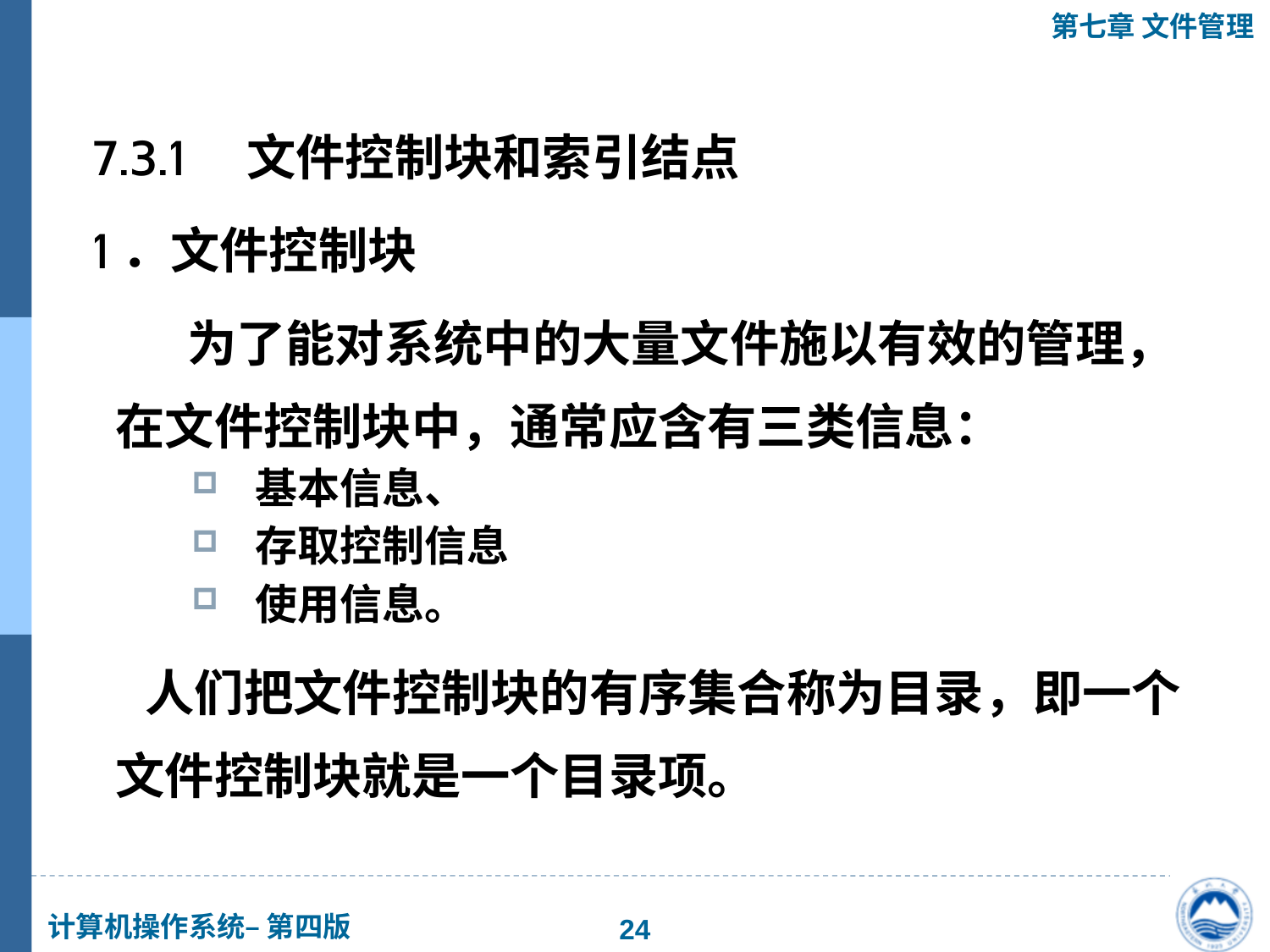

7.3.1　文件控制块和索引结点
 1．文件控制块
　　 为了能对系统中的大量文件施以有效的管理，在文件控制块中，通常应含有三类信息：
基本信息、
存取控制信息
使用信息。
     人们把文件控制块的有序集合称为目录，即一个文件控制块就是一个目录项。